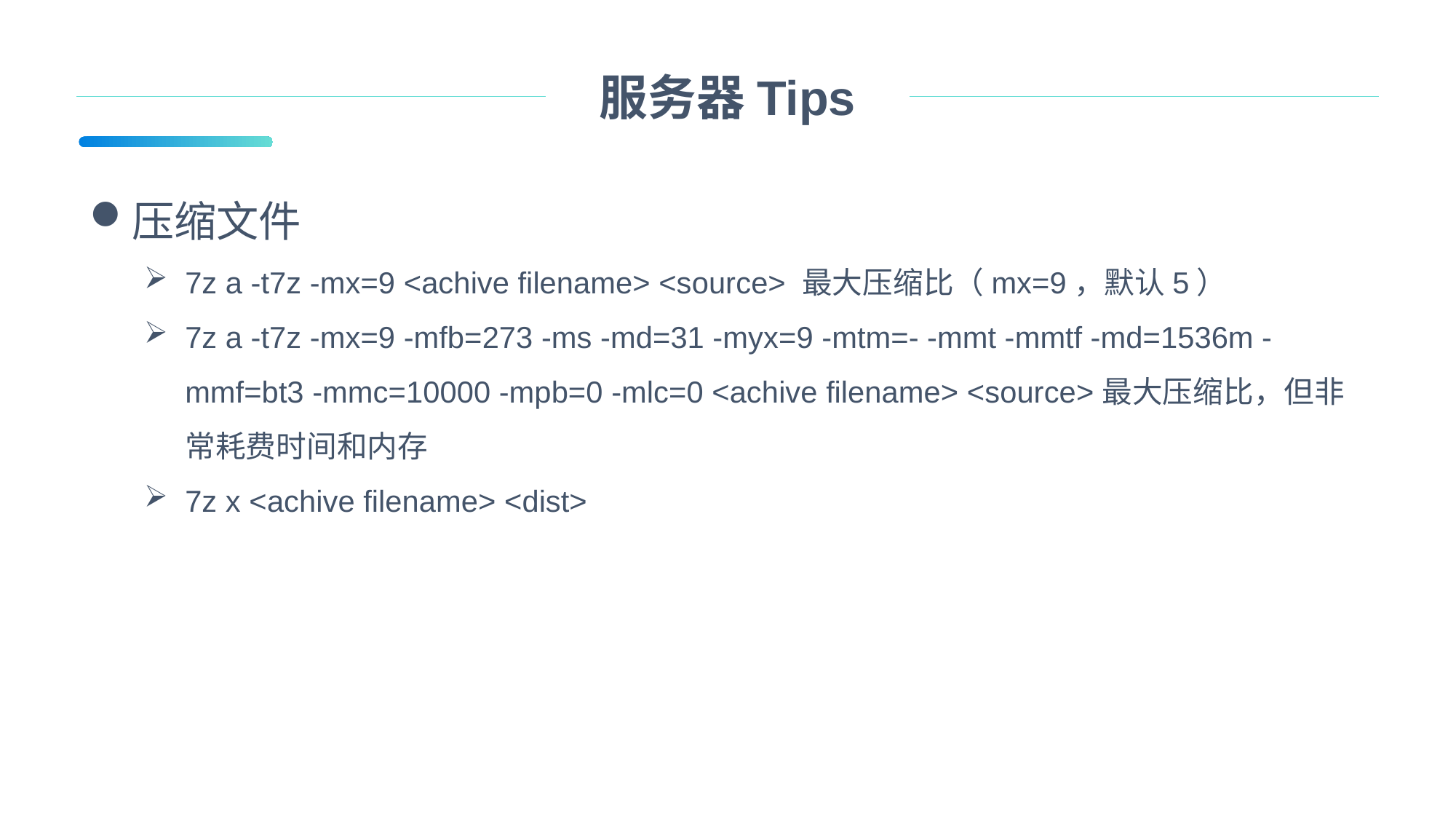

服务器Tips

压缩文件
7z a -t7z -mx=9 <achive filename> <source> 最大压缩比（mx=9，默认5）
7z a -t7z -mx=9 -mfb=273 -ms -md=31 -myx=9 -mtm=- -mmt -mmtf -md=1536m -mmf=bt3 -mmc=10000 -mpb=0 -mlc=0 <achive filename> <source>最大压缩比，但非常耗费时间和内存
7z x <achive filename> <dist>